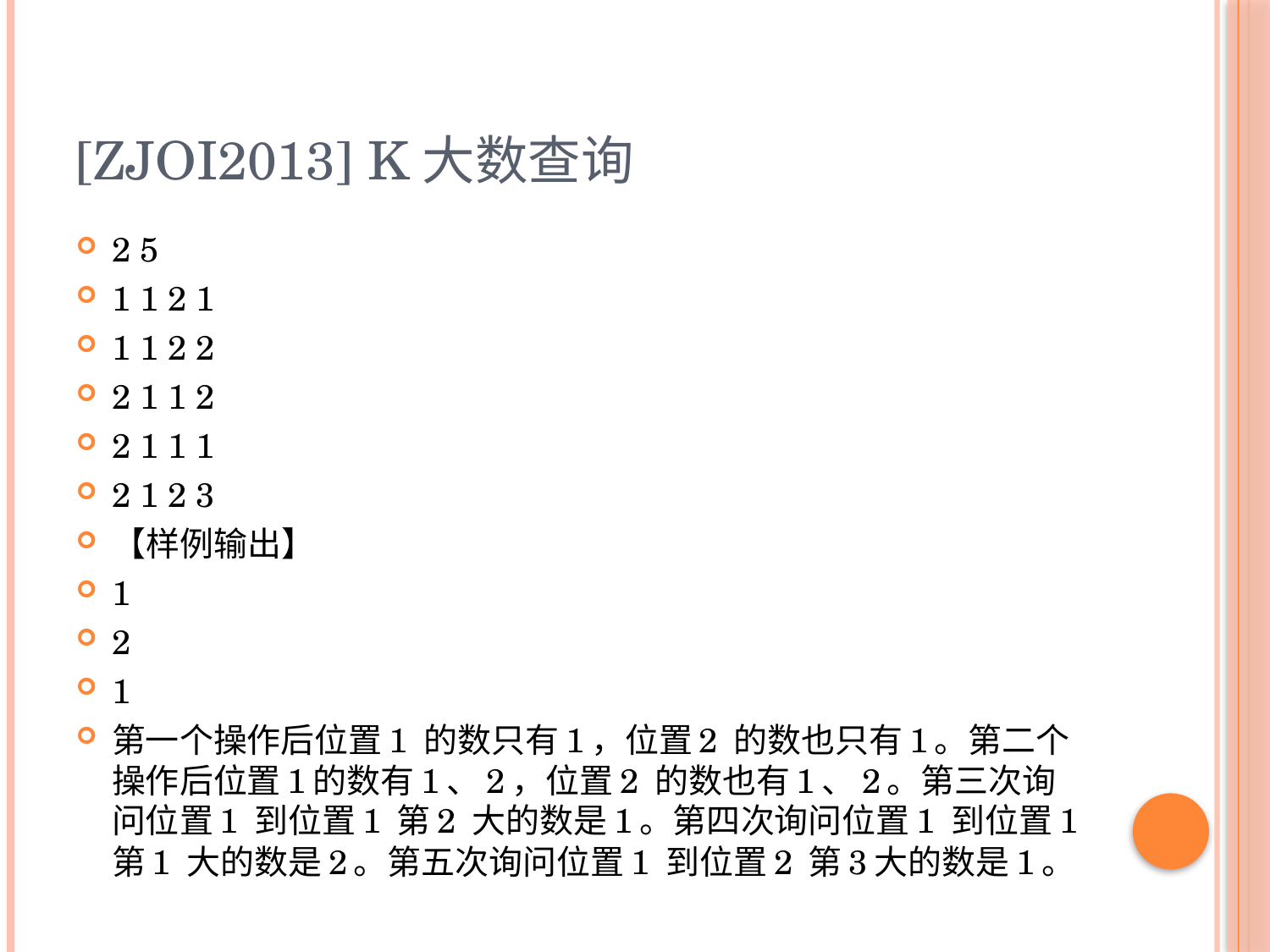

# [ZJOI2013] K大数查询
2 5
1 1 2 1
1 1 2 2
2 1 1 2
2 1 1 1
2 1 2 3
【样例输出】
1
2
1
第一个操作后位置1 的数只有1，位置2 的数也只有1。第二个操作后位置1的数有1、2，位置2 的数也有1、2。第三次询问位置1 到位置1 第2 大的数是1。第四次询问位置1 到位置1 第1 大的数是2。第五次询问位置1 到位置2 第3大的数是1。